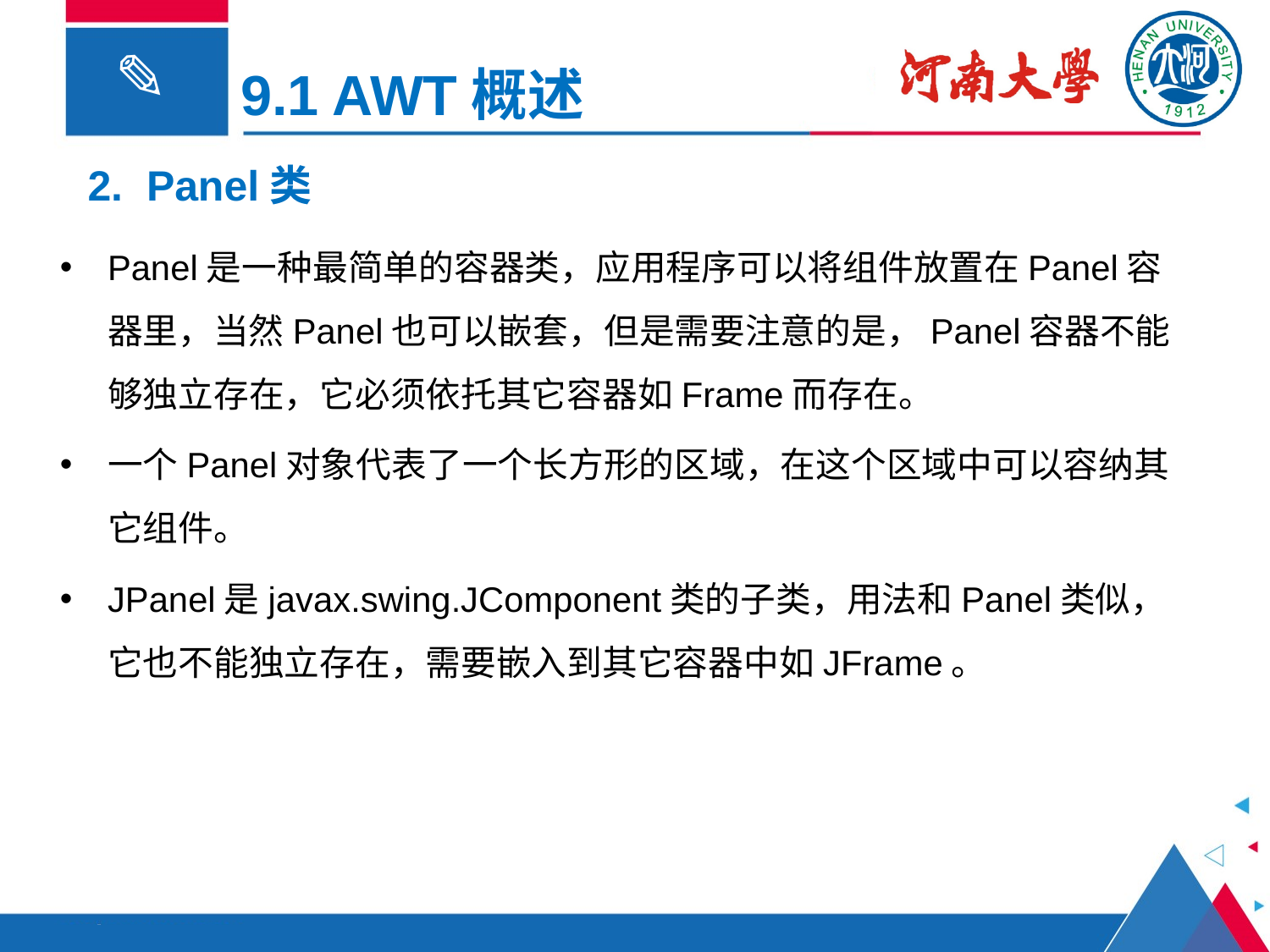

9.1 AWT概述
2.  Panel类
Panel是一种最简单的容器类，应用程序可以将组件放置在Panel容器里，当然Panel也可以嵌套，但是需要注意的是，Panel容器不能够独立存在，它必须依托其它容器如Frame而存在。
一个Panel对象代表了一个长方形的区域，在这个区域中可以容纳其它组件。
JPanel是javax.swing.JComponent类的子类，用法和Panel类似，它也不能独立存在，需要嵌入到其它容器中如JFrame。